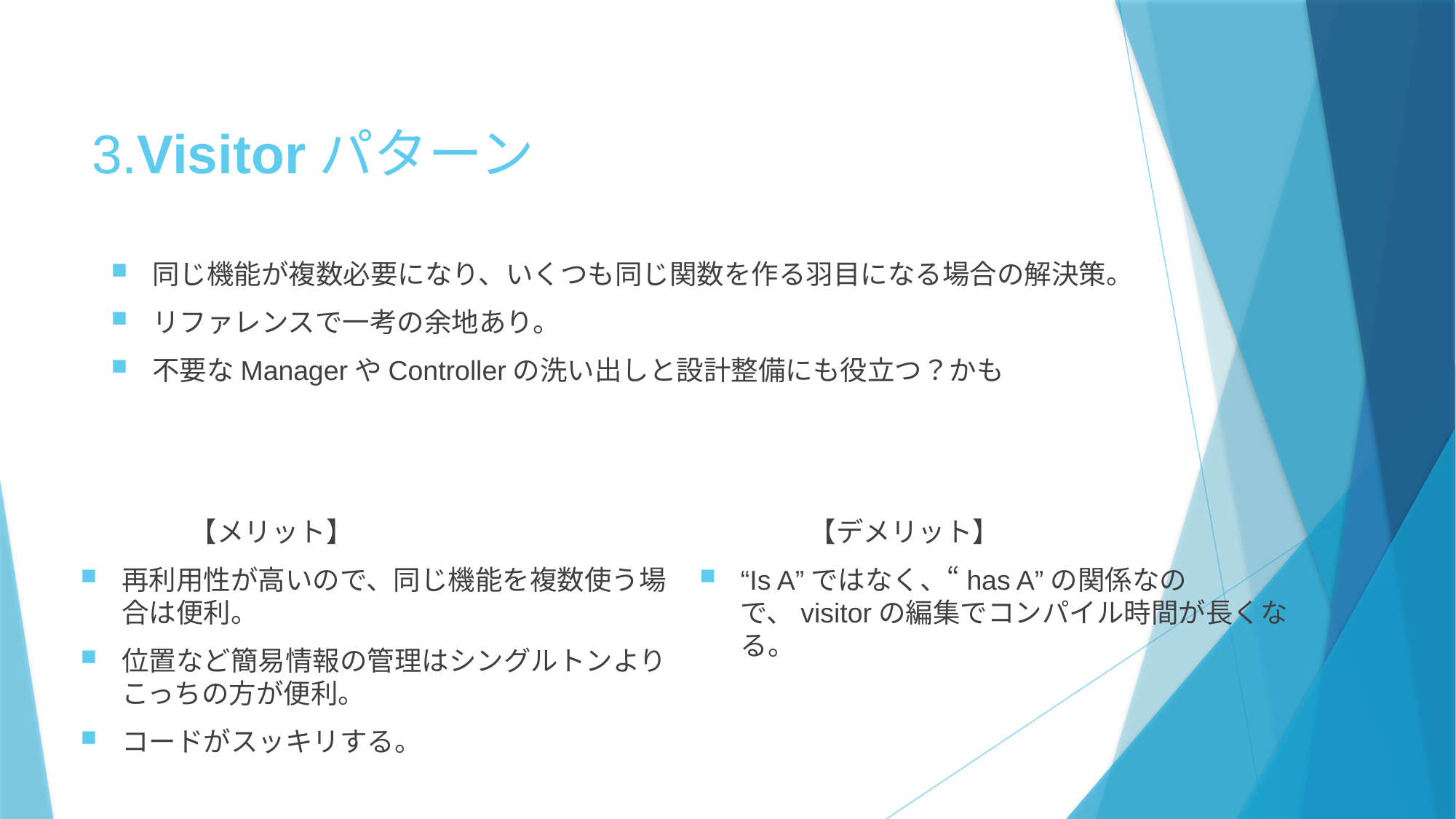

# 3.Visitorパターン
同じ機能が複数必要になり、いくつも同じ関数を作る羽目になる場合の解決策。
リファレンスで一考の余地あり。
不要なManagerやControllerの洗い出しと設計整備にも役立つ？かも

	【メリット】
再利用性が高いので、同じ機能を複数使う場合は便利。
位置など簡易情報の管理はシングルトンよりこっちの方が便利。
コードがスッキリする。
	【デメリット】
“Is A”ではなく、“has A”の関係なので、visitorの編集でコンパイル時間が長くなる。